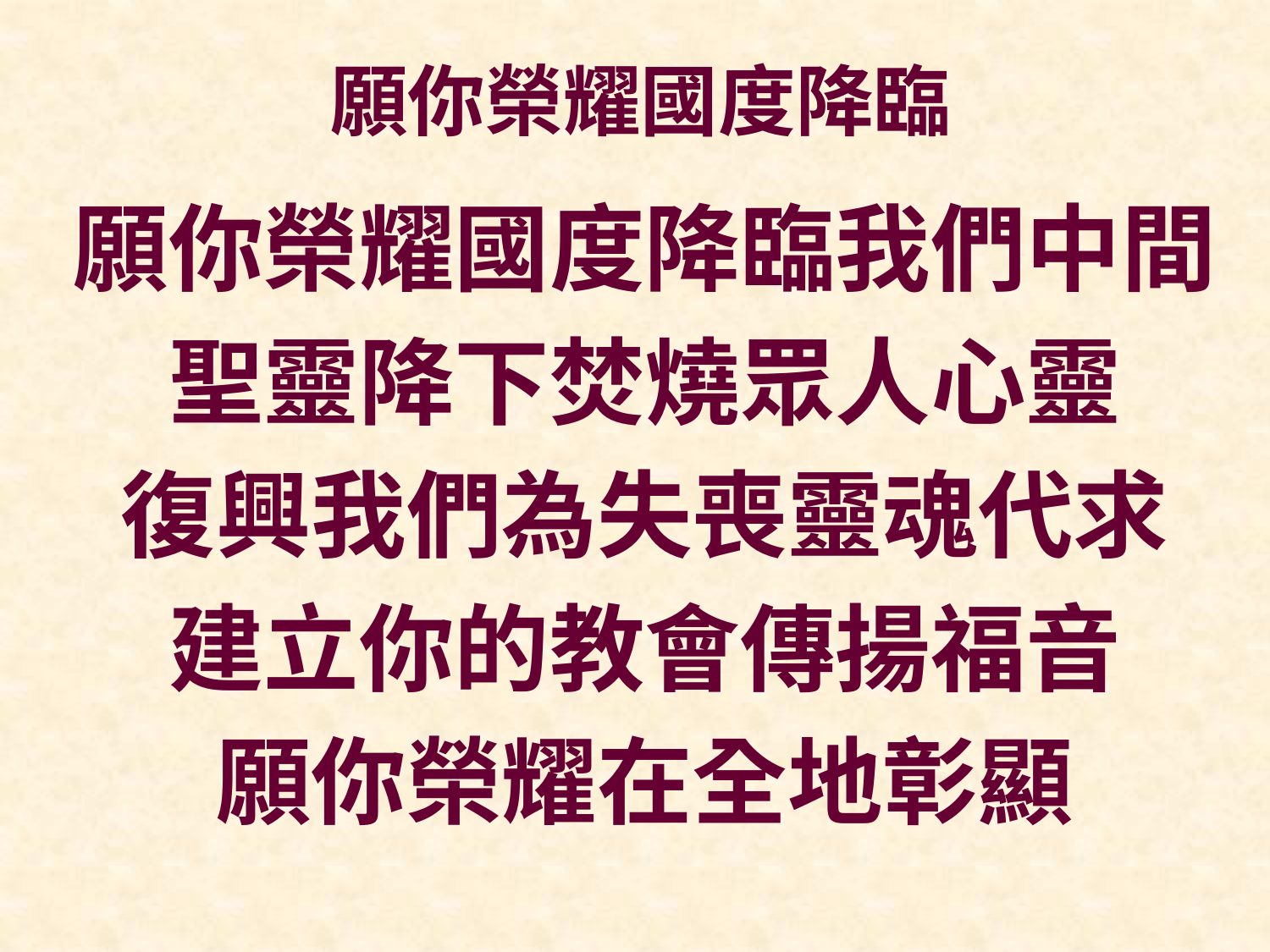

# 願你榮耀國度降臨
願你榮耀國度降臨我們中間
聖靈降下焚燒眾人心靈
復興我們為失喪靈魂代求
建立你的教會傳揚福音
願你榮耀在全地彰顯